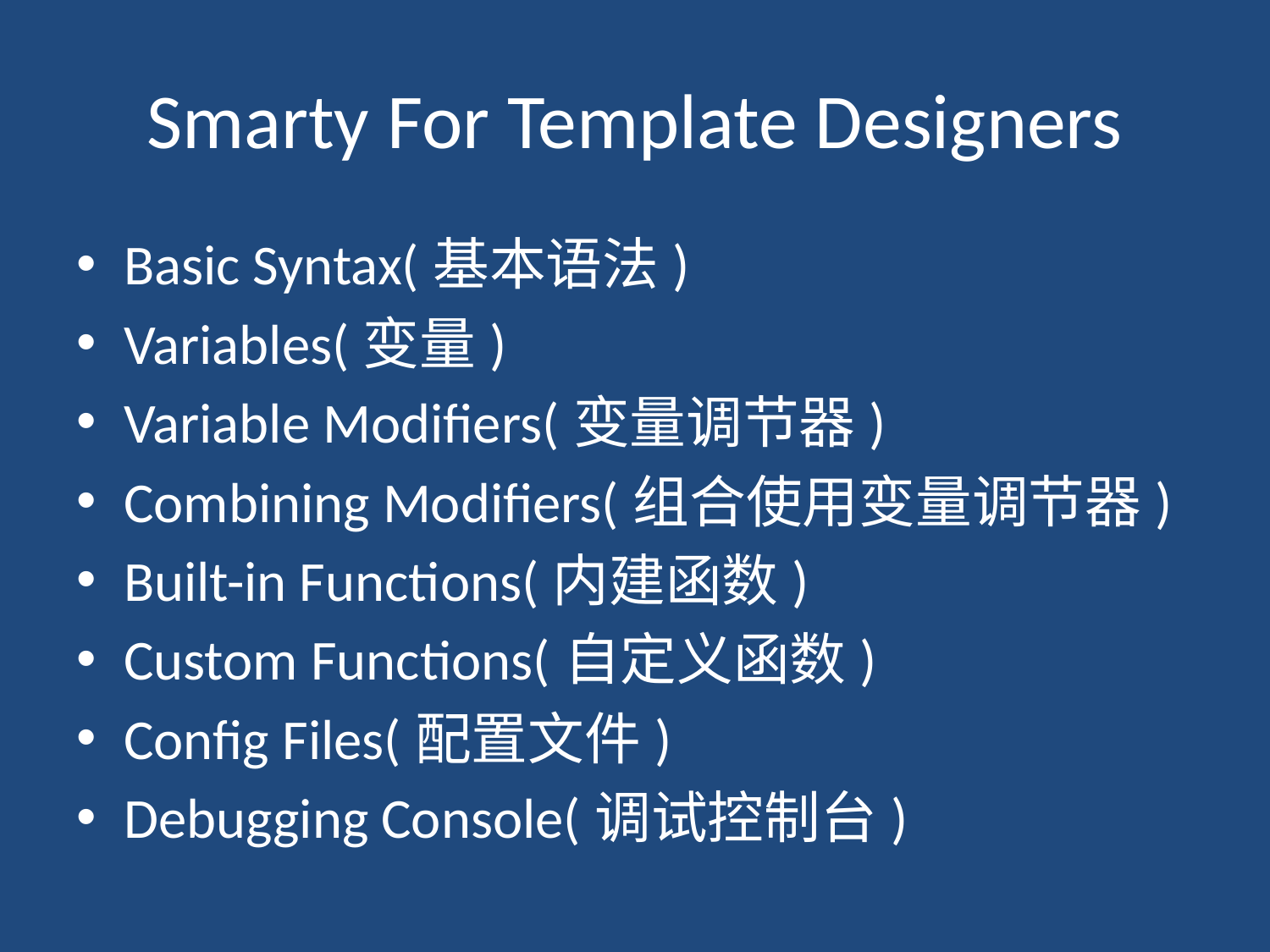

# Smarty For Template Designers
Basic Syntax(基本语法)
Variables(变量)
Variable Modifiers(变量调节器)
Combining Modifiers(组合使用变量调节器)
Built-in Functions(内建函数)
Custom Functions(自定义函数)
Config Files(配置文件)
Debugging Console(调试控制台)